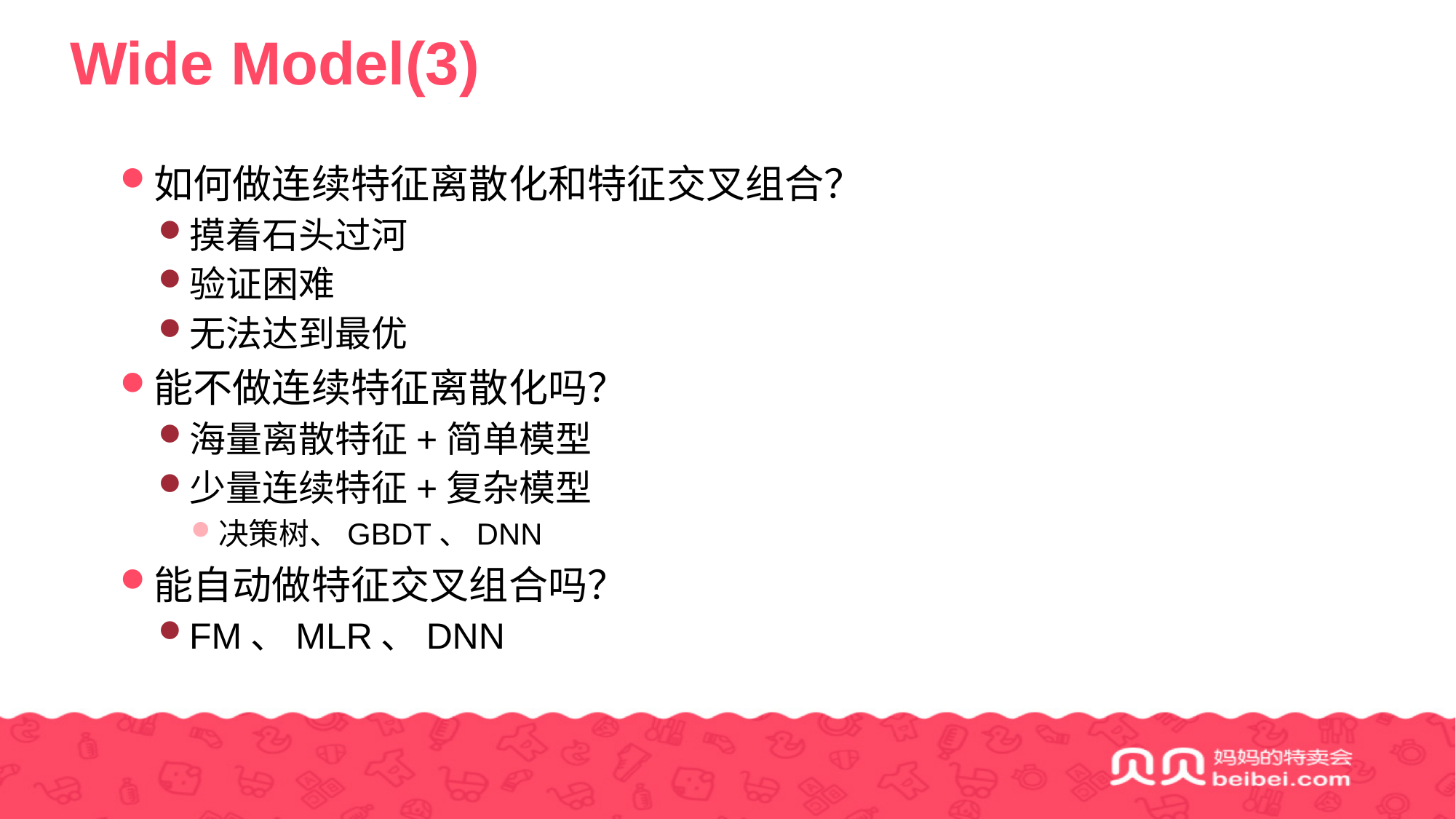

# Wide Model(3)
如何做连续特征离散化和特征交叉组合？
摸着石头过河
验证困难
无法达到最优
能不做连续特征离散化吗？
海量离散特征+简单模型
少量连续特征+复杂模型
决策树、GBDT、DNN
能自动做特征交叉组合吗？
FM、MLR、DNN